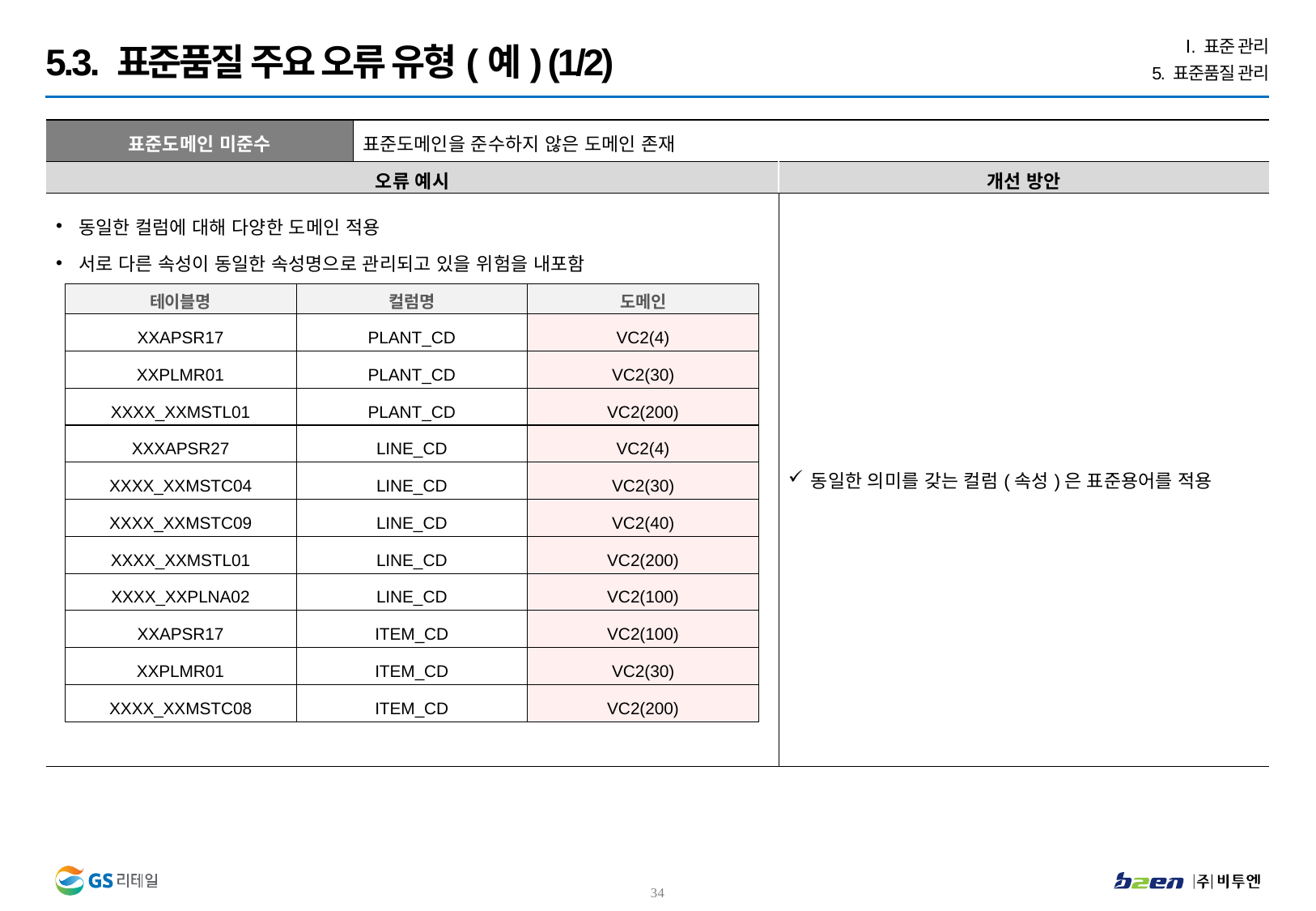

Ⅰ. 표준 관리
5. 표준품질 관리
5.3. 표준품질 주요 오류 유형(예) (1/2)
| 표준도메인 미준수 | 표준도메인을 준수하지 않은 도메인 존재 |  |
| --- | --- | --- |
| 오류 예시 |  | 개선 방안 |
| 동일한 컬럼에 대해 다양한 도메인 적용 서로 다른 속성이 동일한 속성명으로 관리되고 있을 위험을 내포함 |  | 동일한 의미를 갖는 컬럼(속성)은 표준용어를 적용 |
| 테이블명 | 컬럼명 | 도메인 |
| --- | --- | --- |
| XXAPSR17 | PLANT\_CD | VC2(4) |
| XXPLMR01 | PLANT\_CD | VC2(30) |
| XXXX\_XXMSTL01 | PLANT\_CD | VC2(200) |
| XXXAPSR27 | LINE\_CD | VC2(4) |
| XXXX\_XXMSTC04 | LINE\_CD | VC2(30) |
| XXXX\_XXMSTC09 | LINE\_CD | VC2(40) |
| XXXX\_XXMSTL01 | LINE\_CD | VC2(200) |
| XXXX\_XXPLNA02 | LINE\_CD | VC2(100) |
| XXAPSR17 | ITEM\_CD | VC2(100) |
| XXPLMR01 | ITEM\_CD | VC2(30) |
| XXXX\_XXMSTC08 | ITEM\_CD | VC2(200) |
34